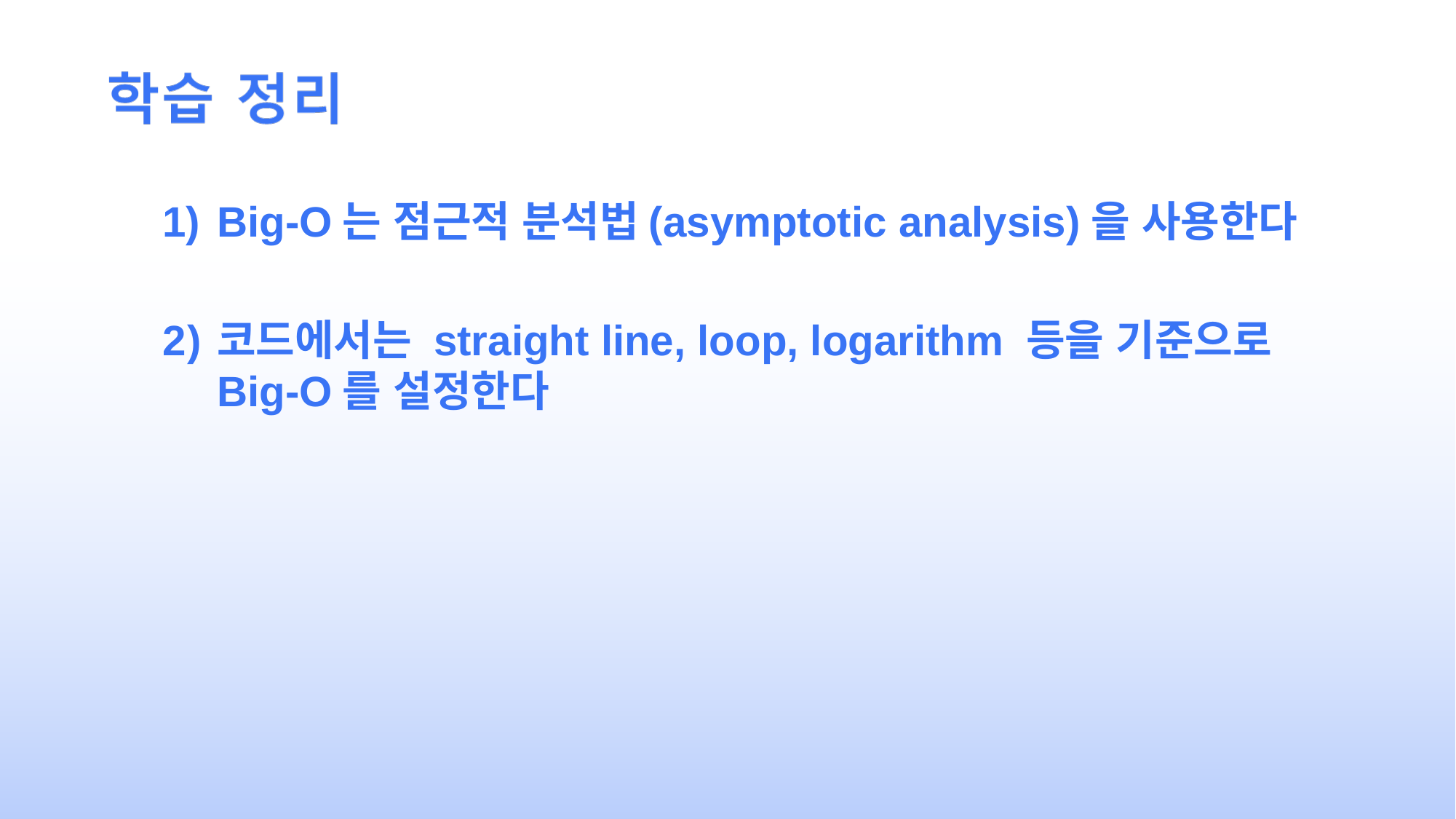

Big-O는 점근적 분석법(asymptotic analysis)을 사용한다

코드에서는 straight line, loop, logarithm 등을 기준으로
Big-O를 설정한다

17